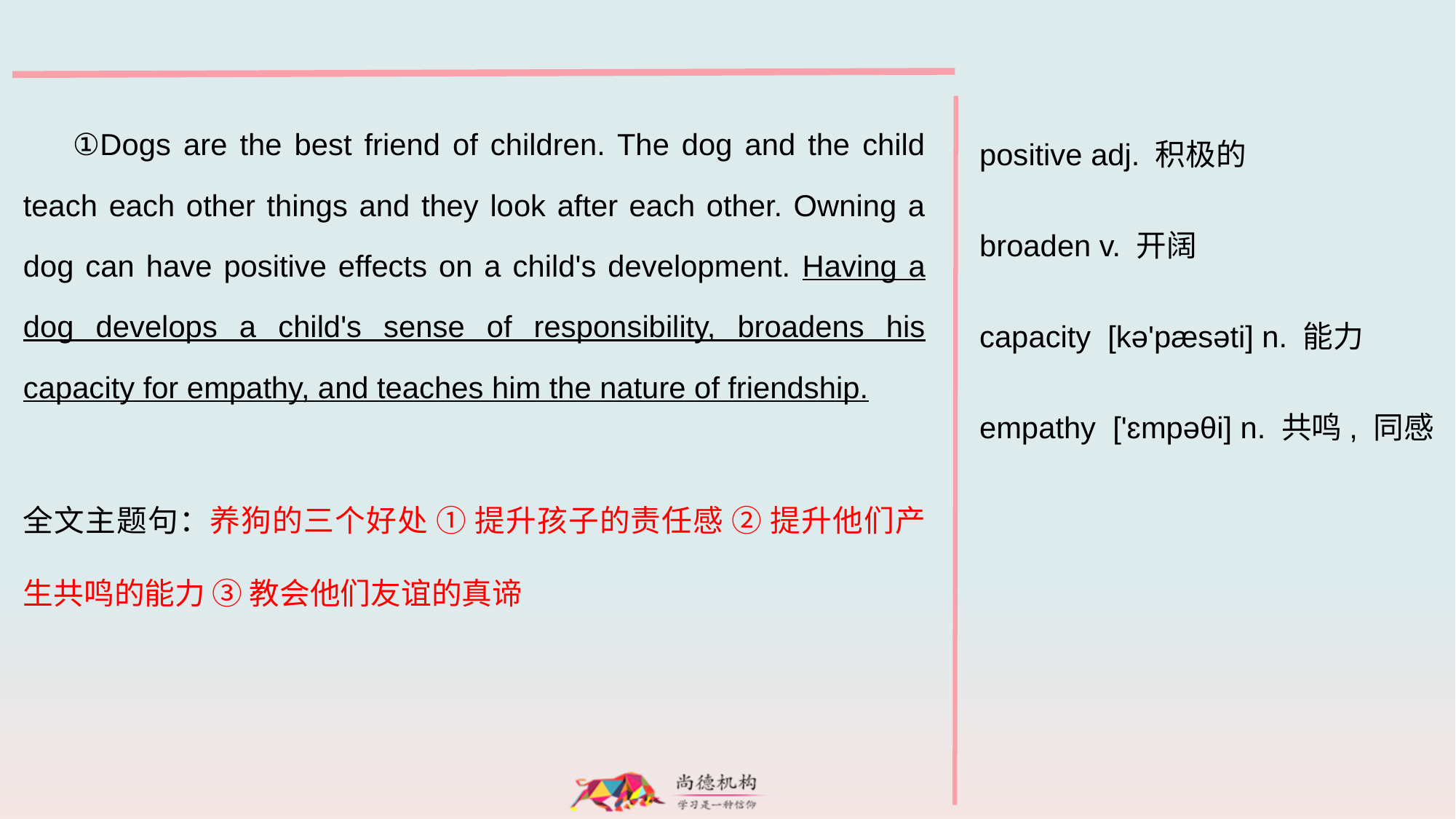

①Dogs are the best friend of children. The dog and the child teach each other things and they look after each other. Owning a dog can have positive effects on a child's development. Having a dog develops a child's sense of responsibility, broadens his capacity for empathy, and teaches him the nature of friendship.

全文主题句：养狗的三个好处 ① 提升孩子的责任感 ② 提升他们产生共鸣的能力 ③ 教会他们友谊的真谛

positive adj. 积极的

broaden v. 开阔

capacity  [kə'pæsəti] n. 能力

empathy  ['ɛmpəθi] n. 共鸣, 同感